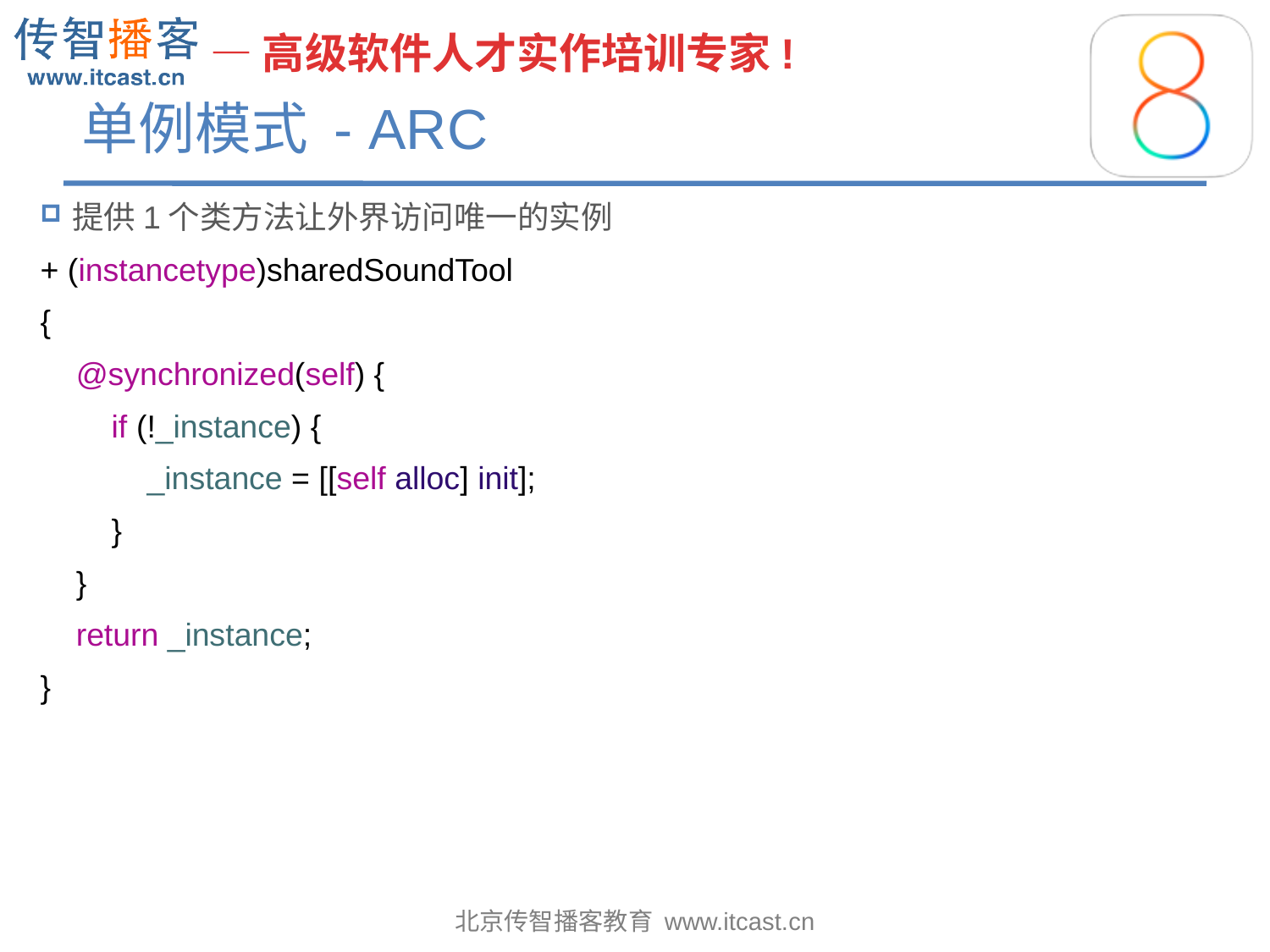

# 单例模式 - ARC
提供1个类方法让外界访问唯一的实例
+ (instancetype)sharedSoundTool
{
    @synchronized(self) {
        if (!_instance) {
            _instance = [[self alloc] init];
        }
    }
    return _instance;
}